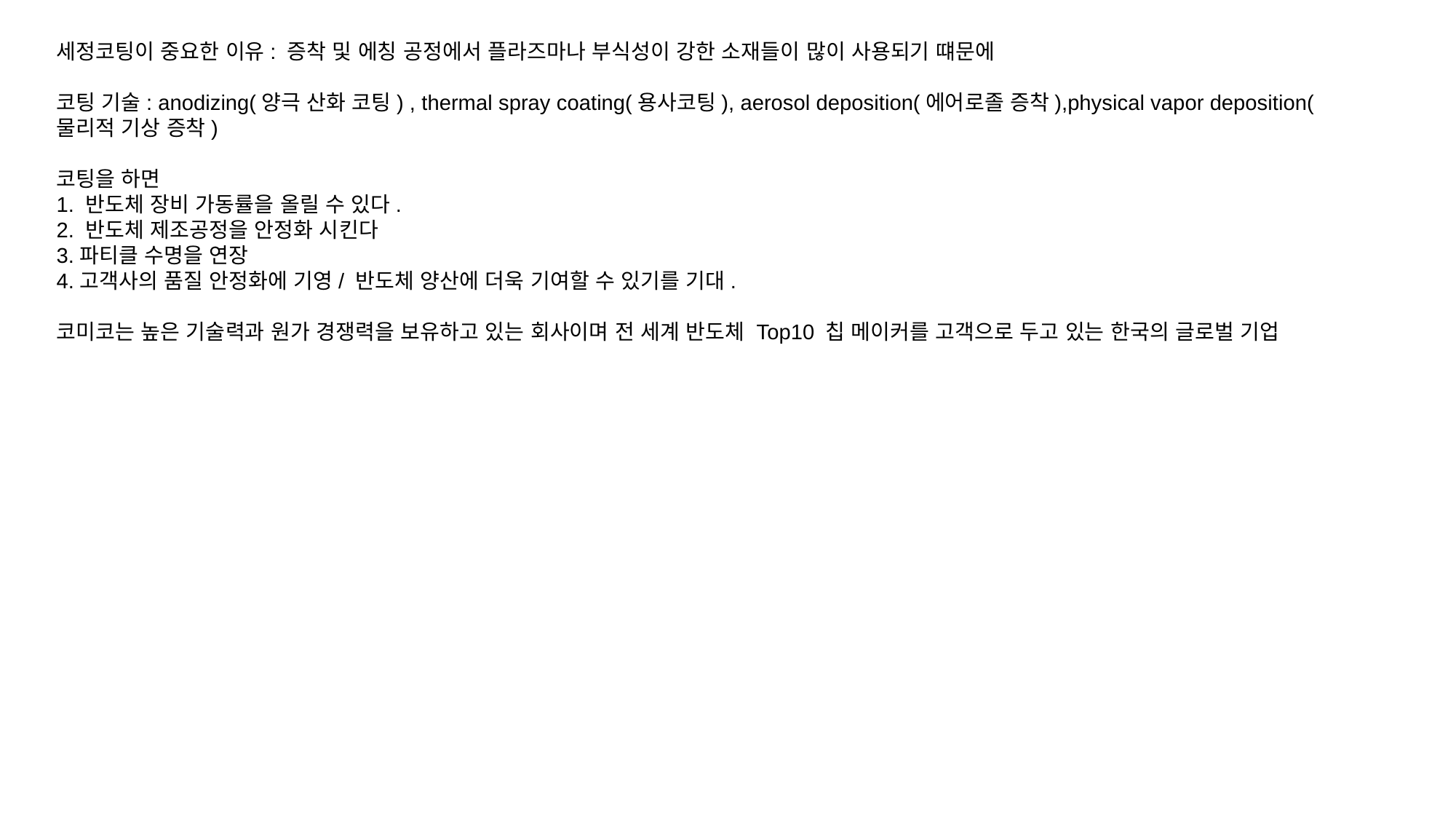

[Photolithography (3)/S.M.T.] 포토리소그래피의 8가지 기본 단계 (tistory.com)
세정코팅이 중요한 이유: 증착 및 에칭 공정에서 플라즈마나 부식성이 강한 소재들이 많이 사용되기 떄문에

코팅 기술: anodizing(양극 산화 코팅) , thermal spray coating(용사코팅), aerosol deposition(에어로졸 증착),physical vapor deposition(물리적 기상 증착)

코팅을 하면
1. 반도체 장비 가동률을 올릴 수 있다.
2. 반도체 제조공정을 안정화 시킨다
3.파티클 수명을 연장
4.고객사의 품질 안정화에 기영/ 반도체 양산에 더욱 기여할 수 있기를 기대.

코미코는 높은 기술력과 원가 경쟁력을 보유하고 있는 회사이며 전 세계 반도체 Top10 칩 메이커를 고객으로 두고 있는 한국의 글로벌 기업